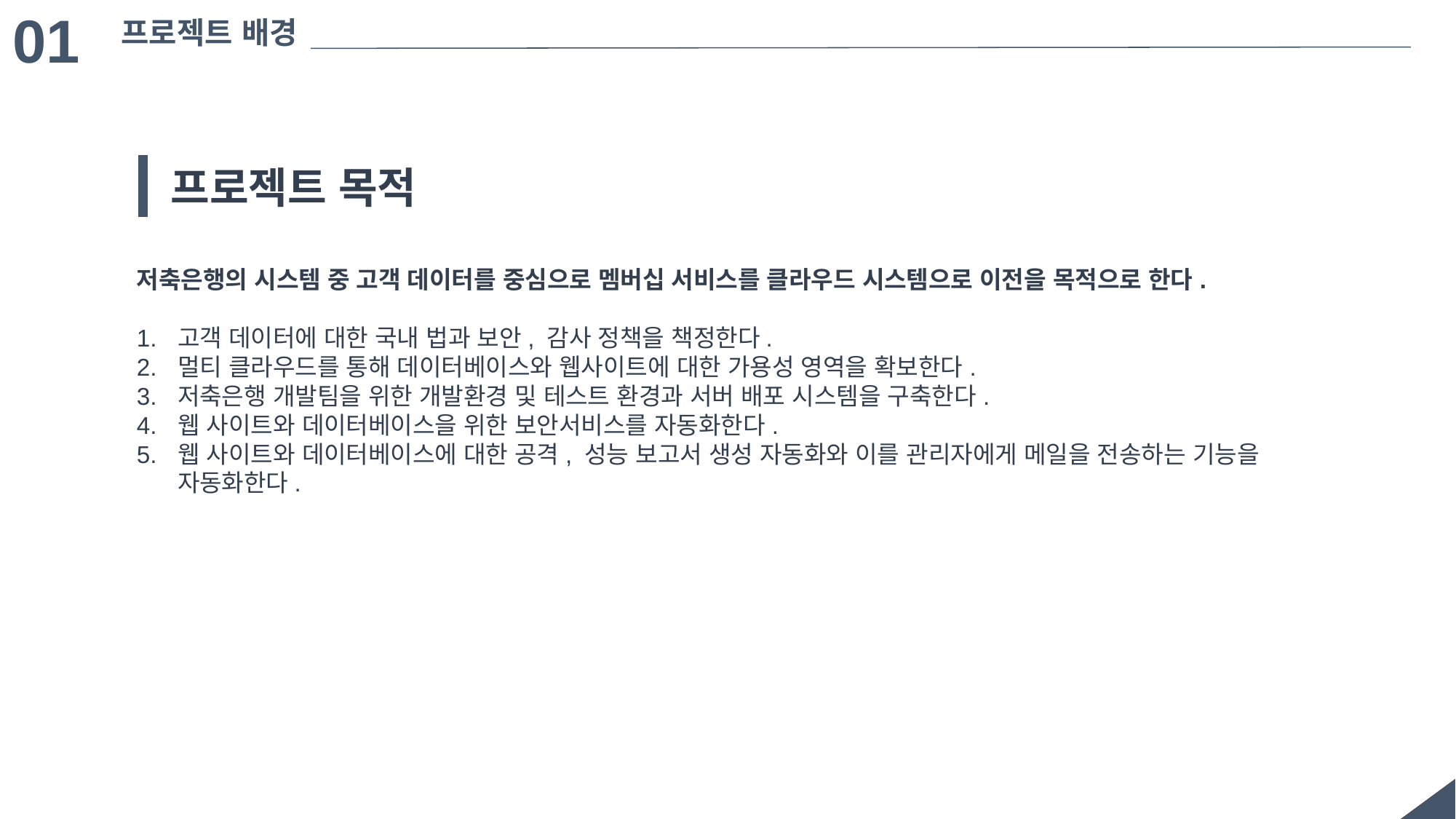

01
프로젝트 배경

프로젝트 목적
저축은행의 시스템 중 고객 데이터를 중심으로 멤버십 서비스를 클라우드 시스템으로 이전을 목적으로 한다.

고객 데이터에 대한 국내 법과 보안, 감사 정책을 책정한다.
멀티 클라우드를 통해 데이터베이스와 웹사이트에 대한 가용성 영역을 확보한다.
저축은행 개발팀을 위한 개발환경 및 테스트 환경과 서버 배포 시스템을 구축한다.
웹 사이트와 데이터베이스을 위한 보안서비스를 자동화한다.
웹 사이트와 데이터베이스에 대한 공격, 성능 보고서 생성 자동화와 이를 관리자에게 메일을 전송하는 기능을 자동화한다.